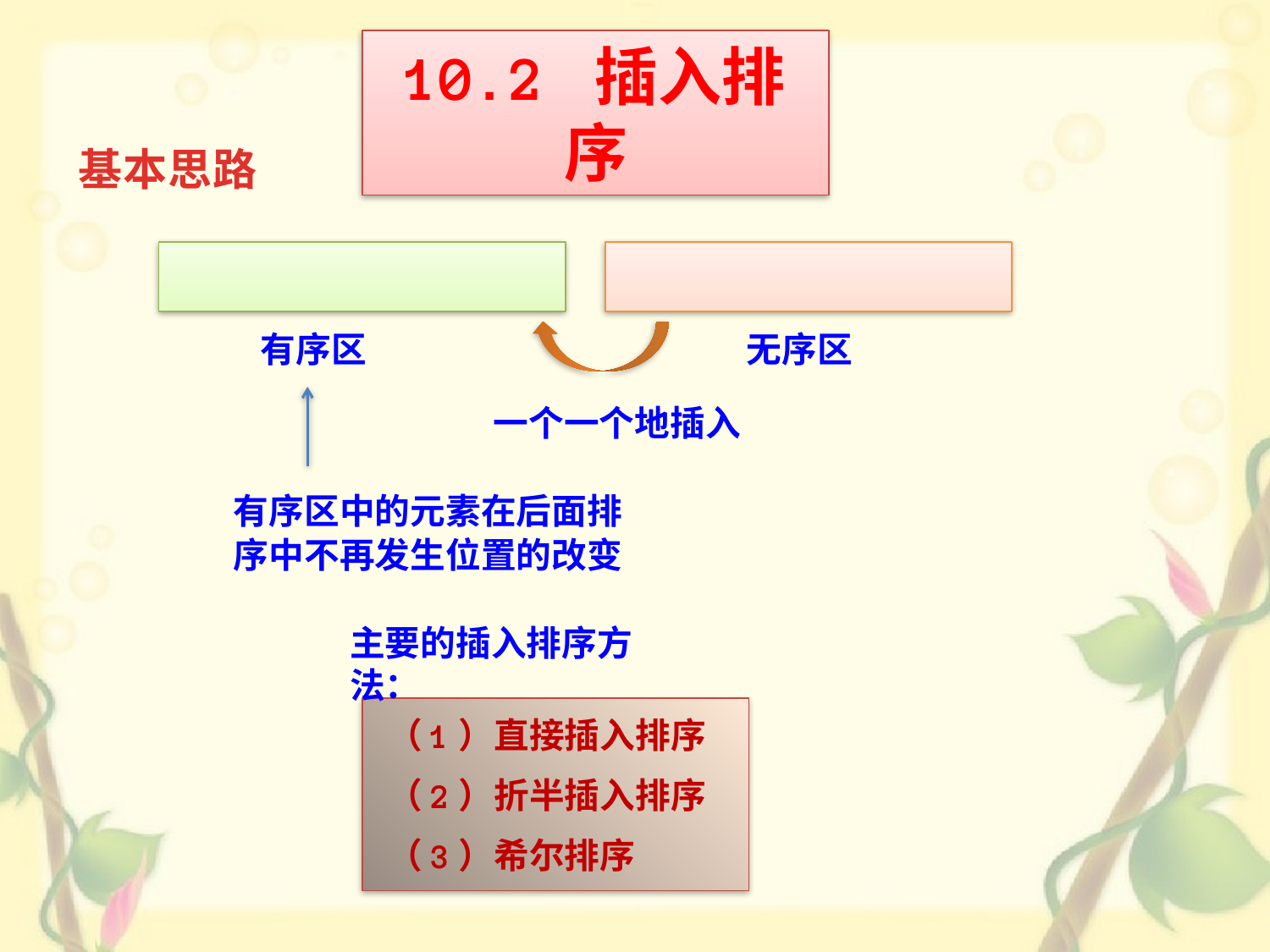

10.2 插入排序
基本思路

有序区

一个一个地插入
无序区
有序区中的元素在后面排
序中不再发生位置的改变
主要的插入排序方法：
（1）直接插入排序
（2）折半插入排序
（3）希尔排序